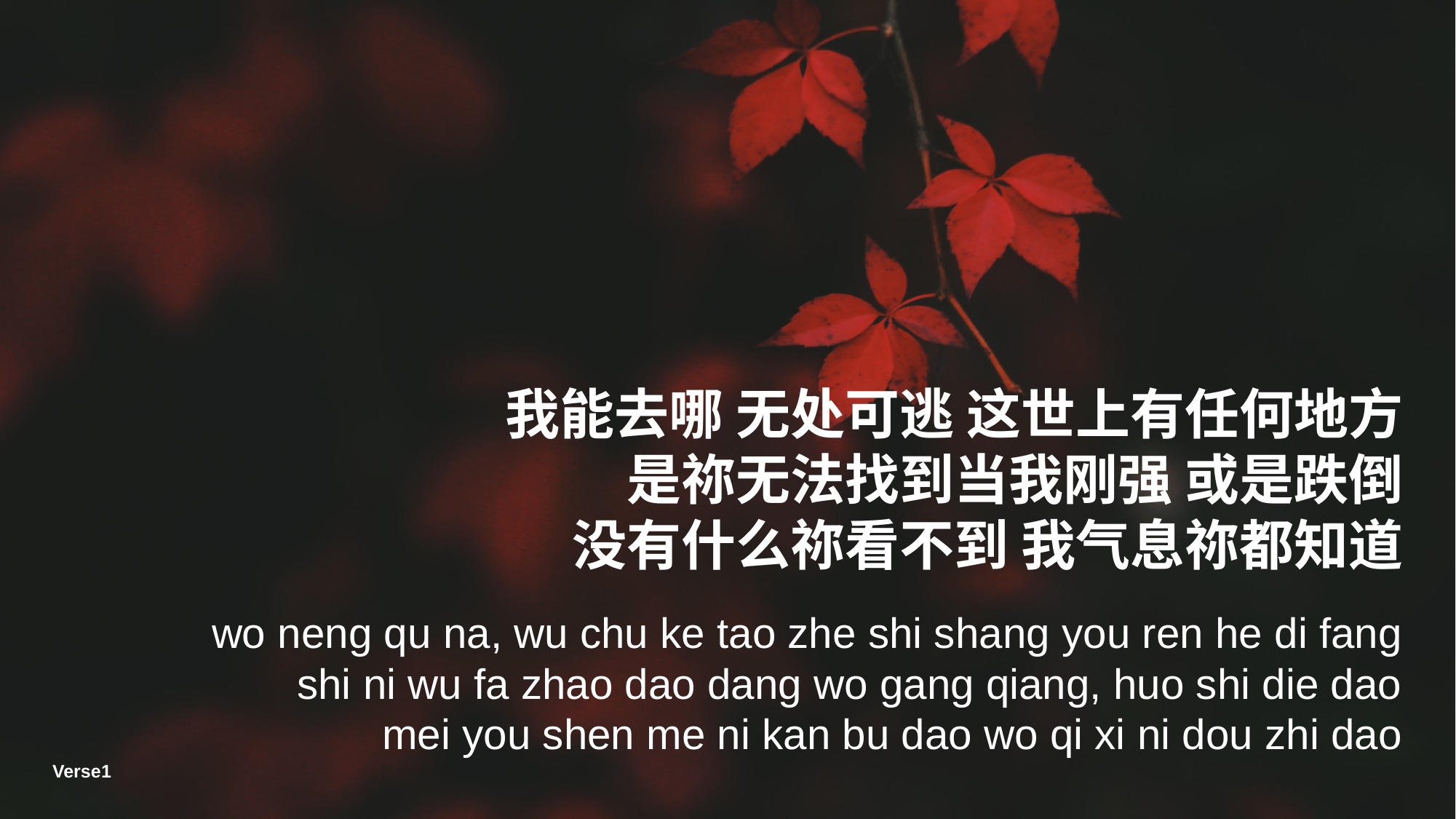

我能去哪 无处可逃 这世上有任何地方
是祢无法找到当我刚强 或是跌倒
没有什么祢看不到 我气息祢都知道

wo neng qu na, wu chu ke tao zhe shi shang you ren he di fang
shi ni wu fa zhao dao dang wo gang qiang, huo shi die dao
mei you shen me ni kan bu dao wo qi xi ni dou zhi dao

Verse1